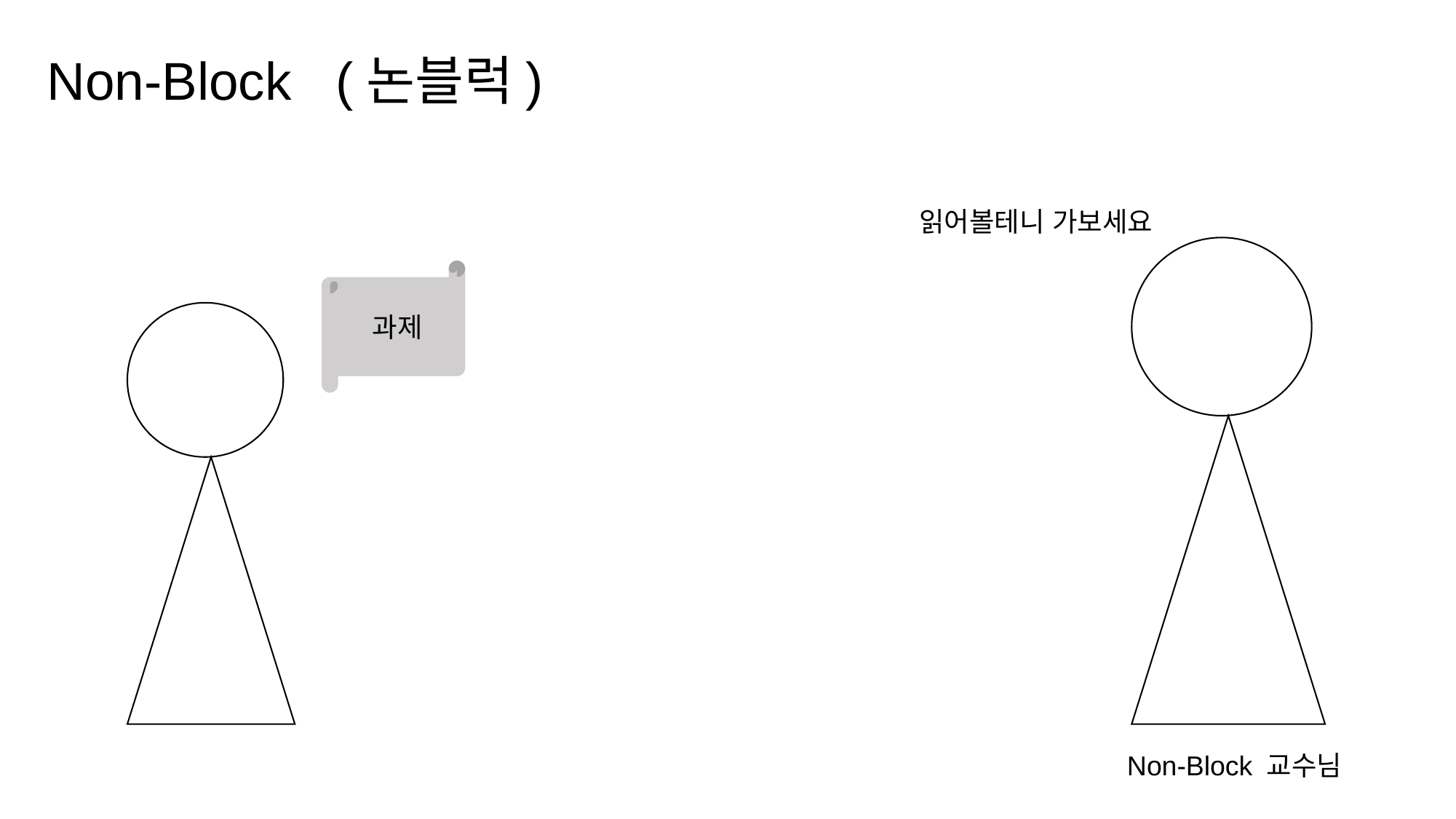

Non-Block   (논블럭)
읽어볼테니 가보세요

과제

Non-Block 교수님